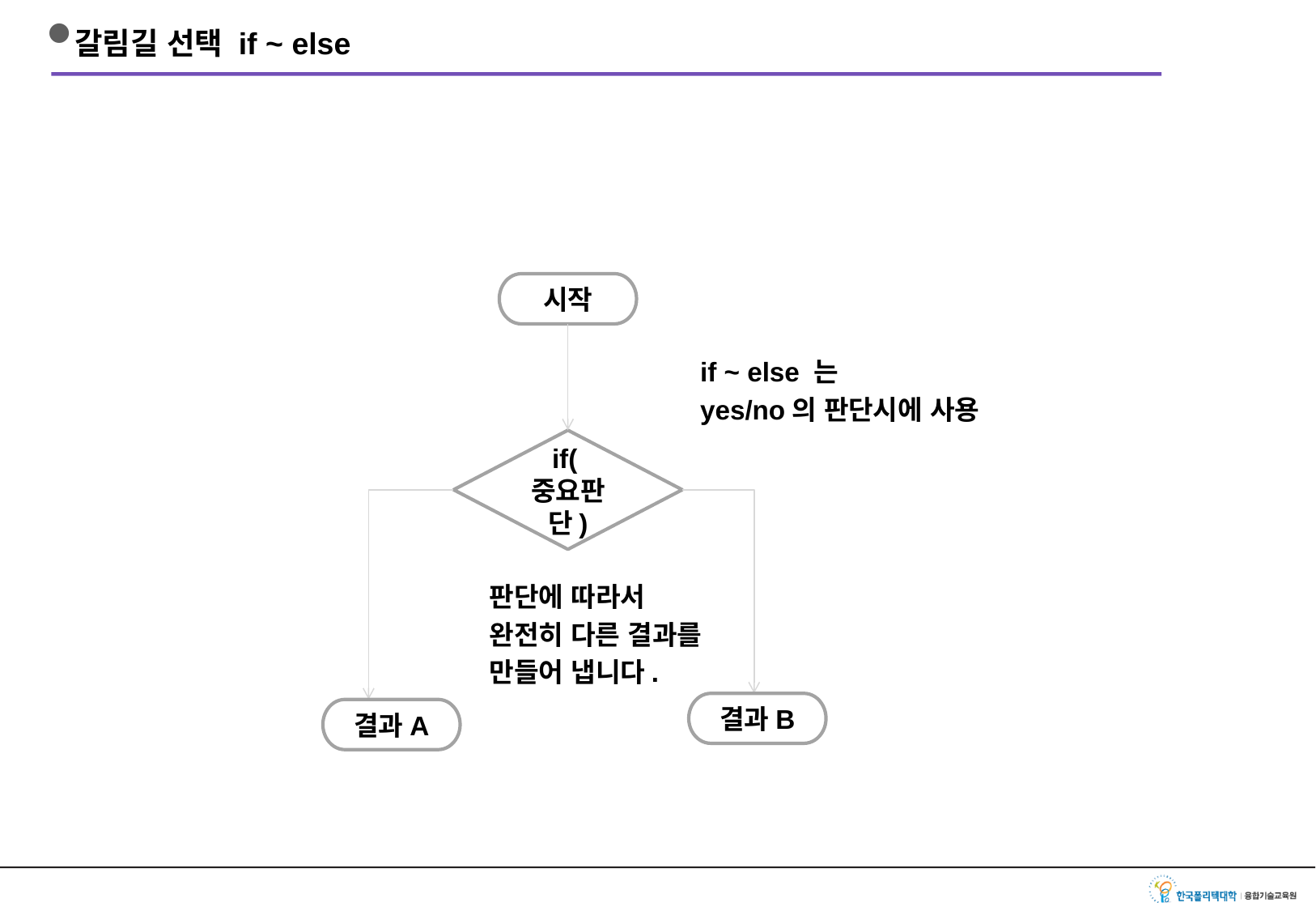

# 갈림길 선택 if ~ else
양자 선택시에 사용
시작
if ~ else 는
yes/no의 판단시에 사용
if(중요판단)
판단에 따라서
완전히 다른 결과를
만들어 냅니다.
결과B
결과A